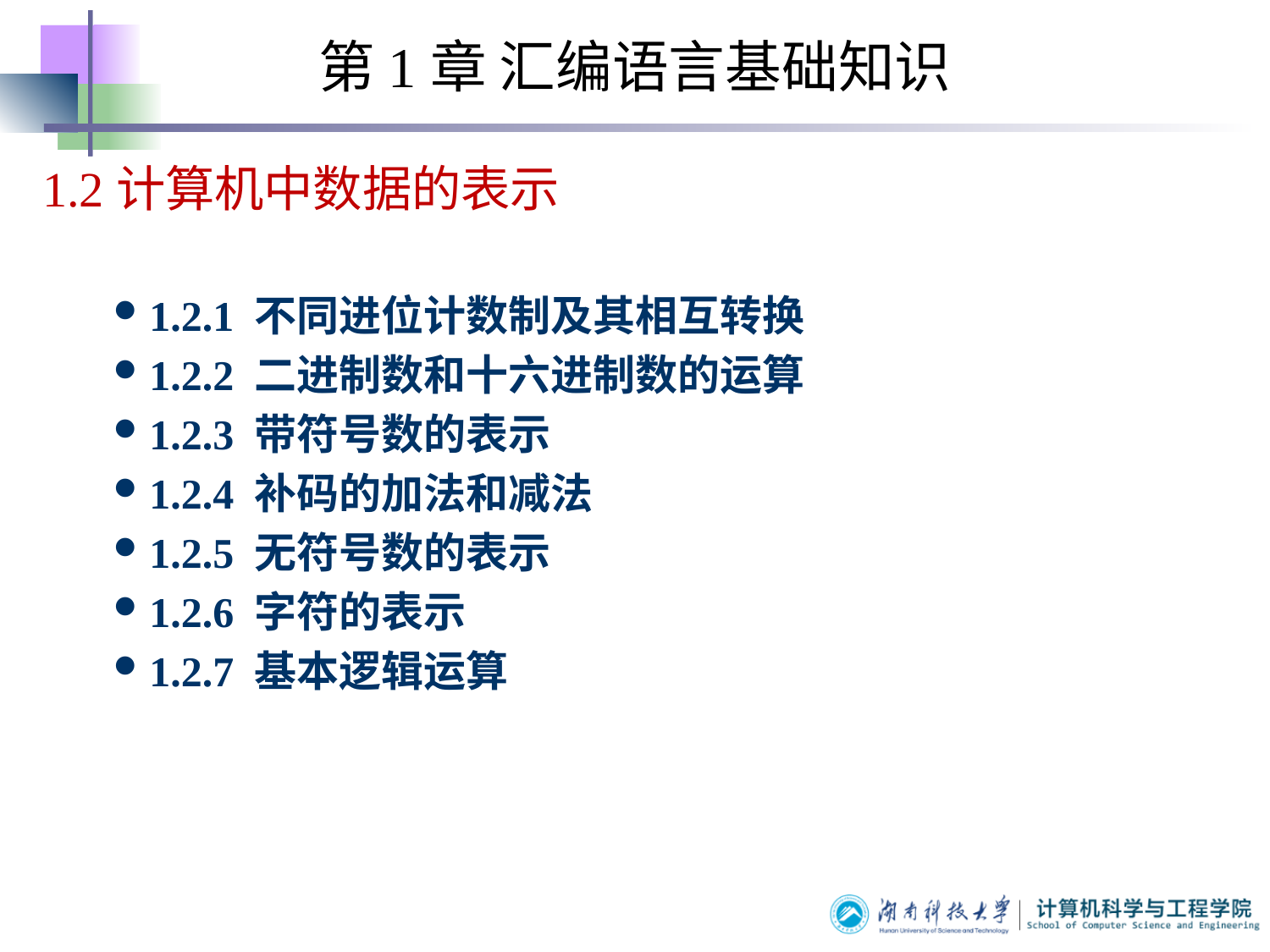

第1章 汇编语言基础知识
1.2计算机中数据的表示
1.2.1 不同进位计数制及其相互转换
1.2.2 二进制数和十六进制数的运算
1.2.3 带符号数的表示
1.2.4 补码的加法和减法
1.2.5 无符号数的表示
1.2.6 字符的表示
1.2.7 基本逻辑运算